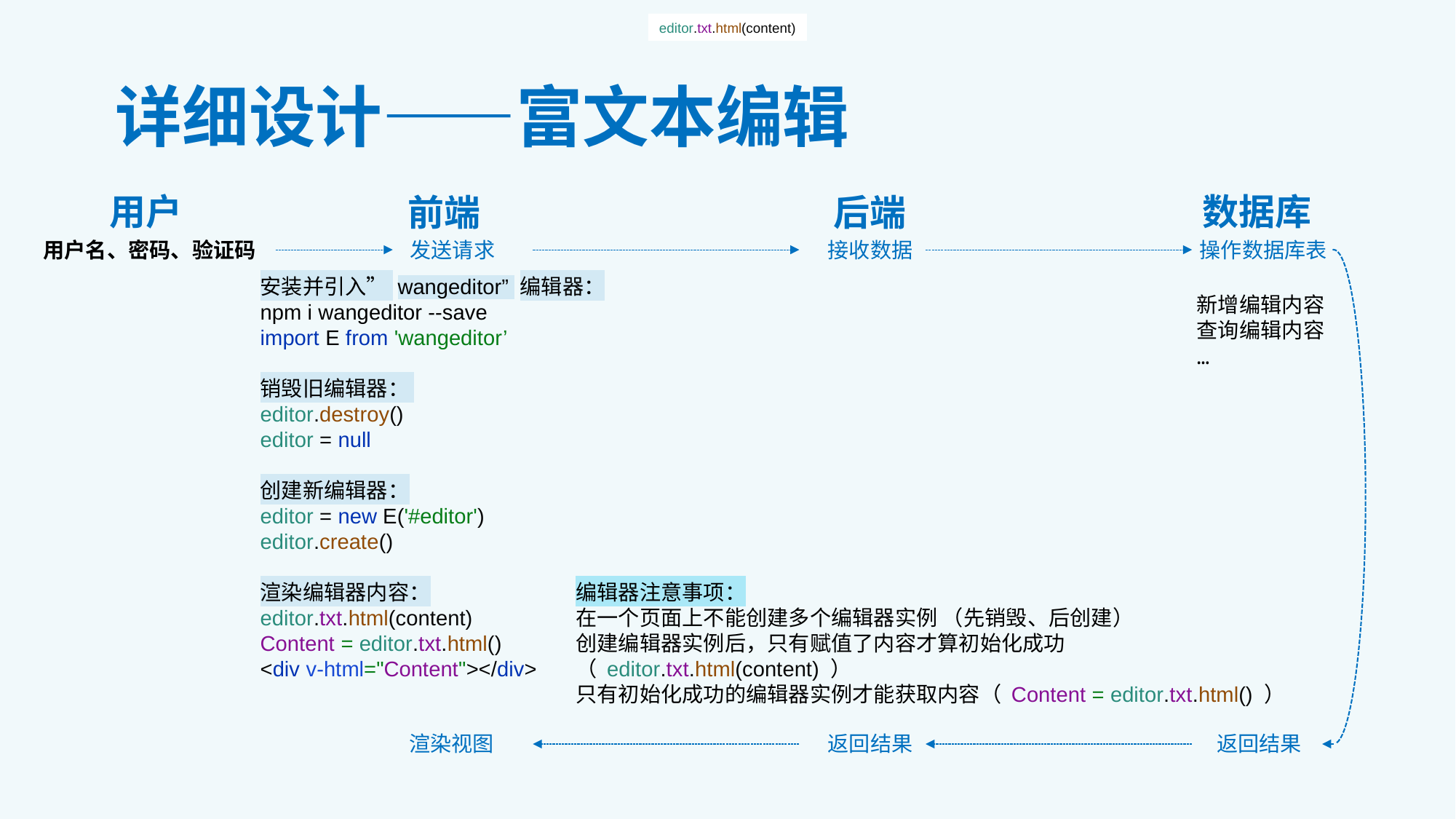

editor.txt.html(content)
详细设计——富文本编辑
数据库
用户
前端
后端
用户名、密码、验证码
发送请求
接收数据
操作数据库表

安装并引入” wangeditor” 编辑器：
npm i wangeditor --save
import E from 'wangeditor’

销毁旧编辑器：
editor.destroy()
editor = null

创建新编辑器：
editor = new E('#editor')
editor.create()

渲染编辑器内容：
editor.txt.html(content)
Content = editor.txt.html()
<div v-html="Content"></div>

新增编辑内容查询编辑内容
…
编辑器注意事项：
在一个页面上不能创建多个编辑器实例 （先销毁、后创建）
创建编辑器实例后，只有赋值了内容才算初始化成功（ editor.txt.html(content) ）
只有初始化成功的编辑器实例才能获取内容（ Content = editor.txt.html() ）
返回结果
返回结果
渲染视图